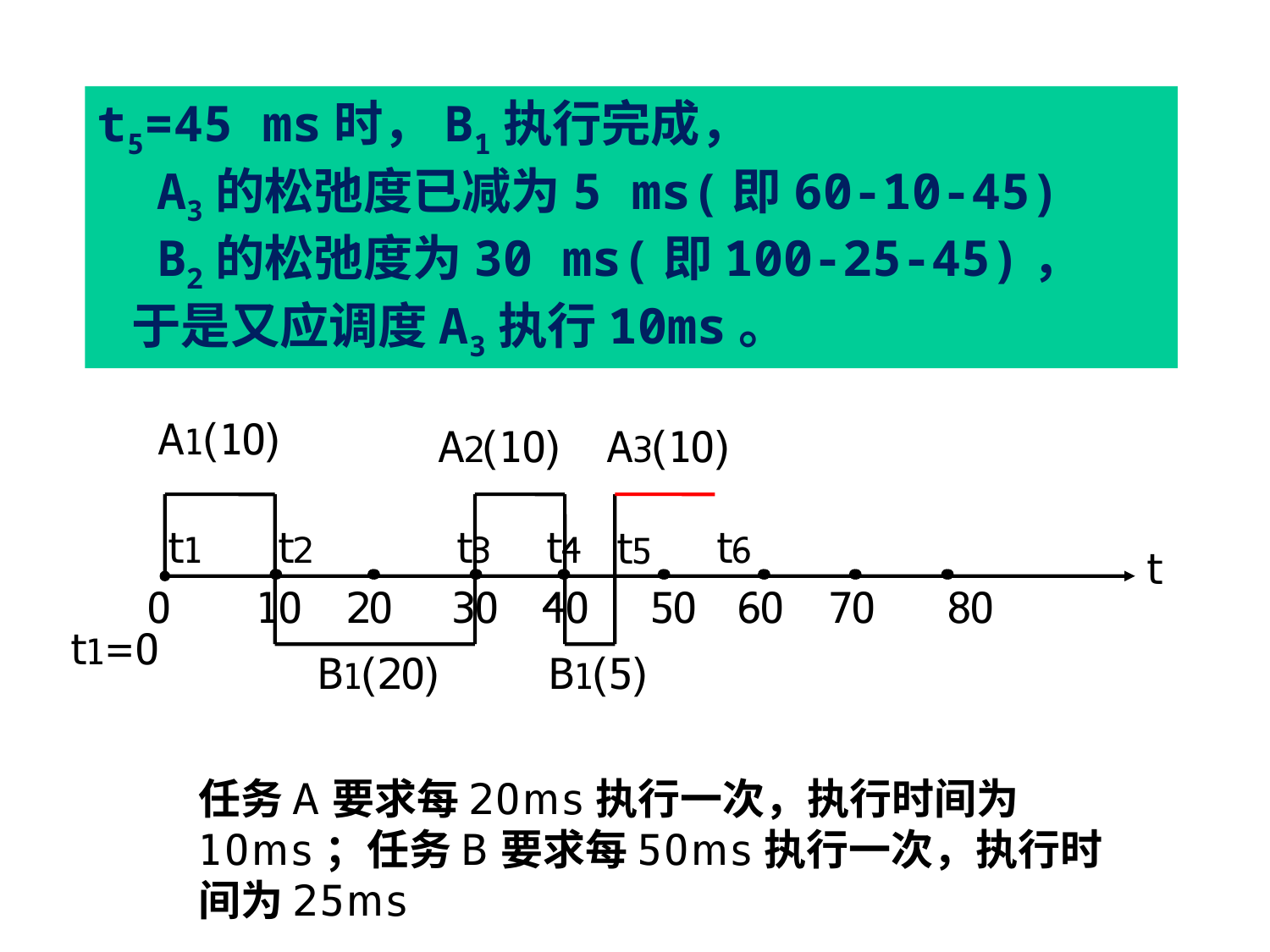

t5=45 ms时，B1执行完成，
  A3的松弛度已减为5 ms(即60-10-45)
  B2的松弛度为30 ms(即100-25-45)，
  于是又应调度A3执行10ms。
A1(10)
A2(10)
A3(10)

t1
t2
t3
t4
t6
t5
t
0
10

20

30

40

50

60

70

80

t1=0
B1(20)
B1(5)

任务A要求每20ms执行一次，执行时间为10ms；任务B要求每50ms执行一次，执行时间为25ms